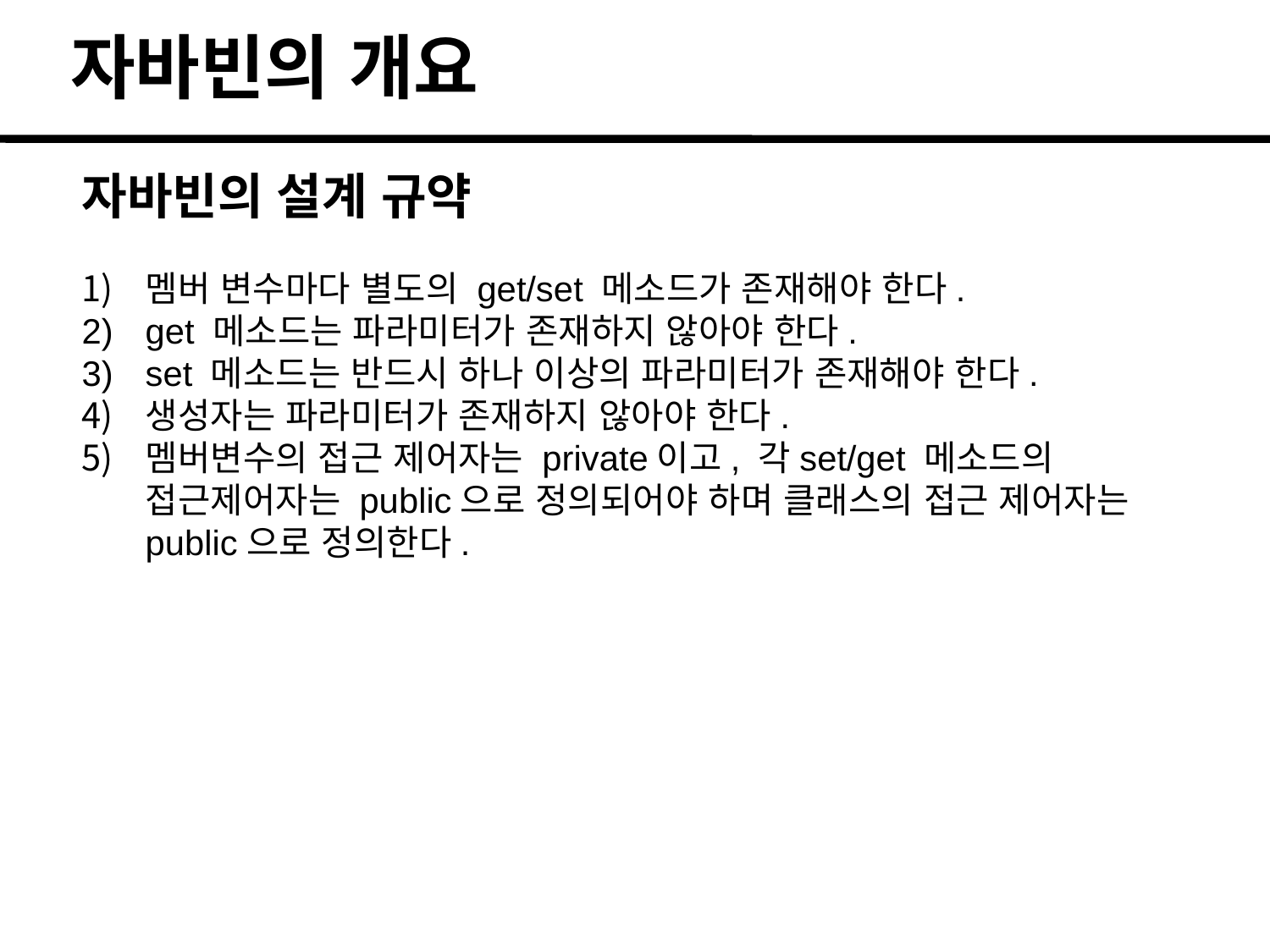

자바빈의 개요
자바빈의 설계 규약

멤버 변수마다 별도의 get/set 메소드가 존재해야 한다.
get 메소드는 파라미터가 존재하지 않아야 한다.
set 메소드는 반드시 하나 이상의 파라미터가 존재해야 한다.
생성자는 파라미터가 존재하지 않아야 한다.
멤버변수의 접근 제어자는 private이고, 각set/get 메소드의 접근제어자는 public으로 정의되어야 하며 클래스의 접근 제어자는 public으로 정의한다.